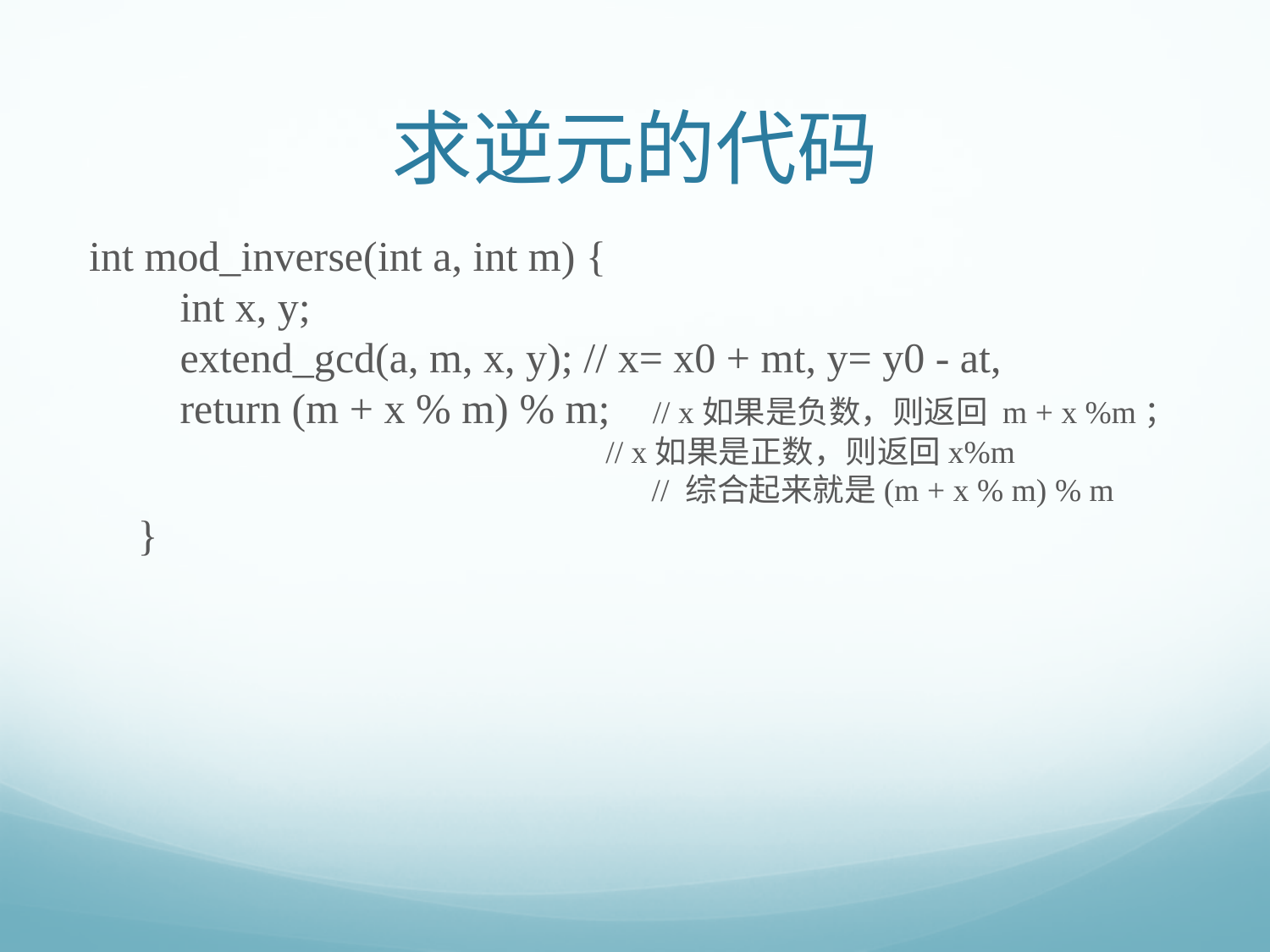

# 求逆元的代码
int mod_inverse(int a, int m) {
    int x, y;
    extend_gcd(a, m, x, y); // x= x0 + mt, y= y0 - at,
    return (m + x % m) % m;    // x如果是负数，则返回 m + x %m；
                                                                // x如果是正数，则返回x%m
                                                                // 综合起来就是(m + x % m) % m
}